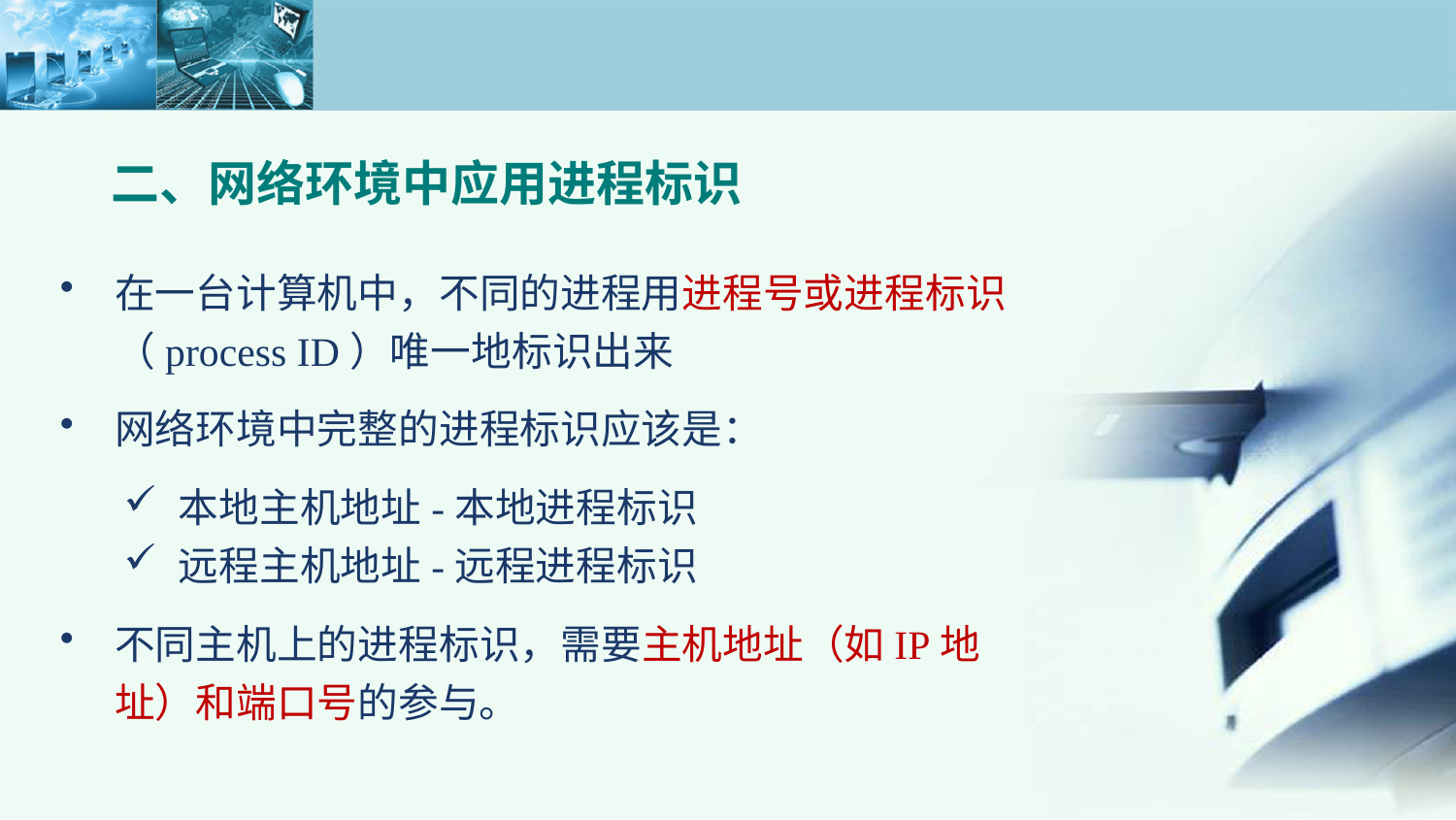

# 二、网络环境中应用进程标识
在一台计算机中，不同的进程用进程号或进程标识（process ID）唯一地标识出来
网络环境中完整的进程标识应该是：
本地主机地址-本地进程标识
远程主机地址-远程进程标识
不同主机上的进程标识，需要主机地址（如IP地址）和端口号的参与。